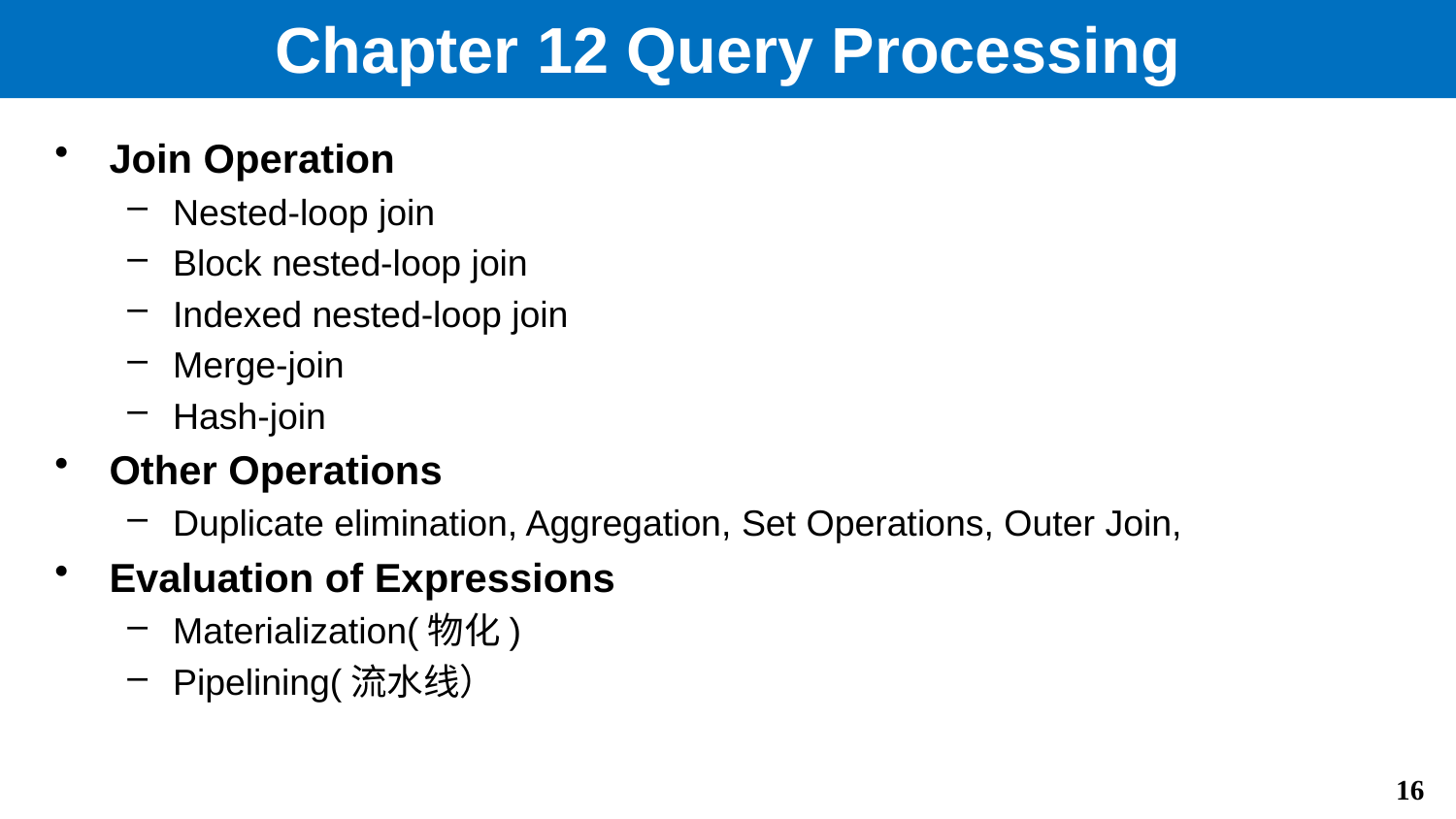

# Chapter 12 Query Processing
Join Operation
Nested-loop join
Block nested-loop join
Indexed nested-loop join
Merge-join
Hash-join
Other Operations
Duplicate elimination, Aggregation, Set Operations, Outer Join,
Evaluation of Expressions
Materialization(物化)
Pipelining(流水线）